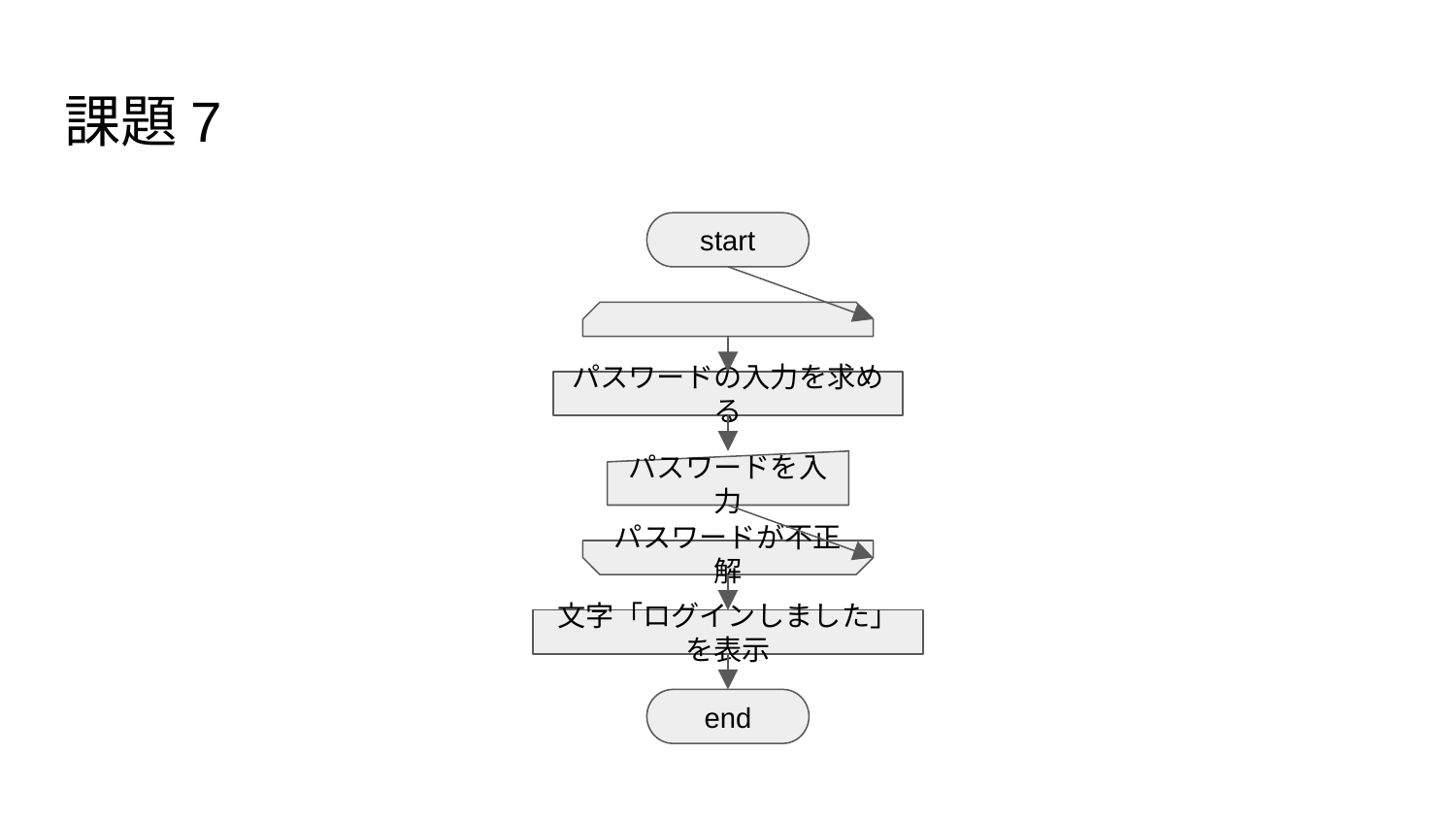

# 課題7
start

パスワードの入力を求める
パスワードを入力
パスワードが不正解
文字「ログインしました」を表示
end